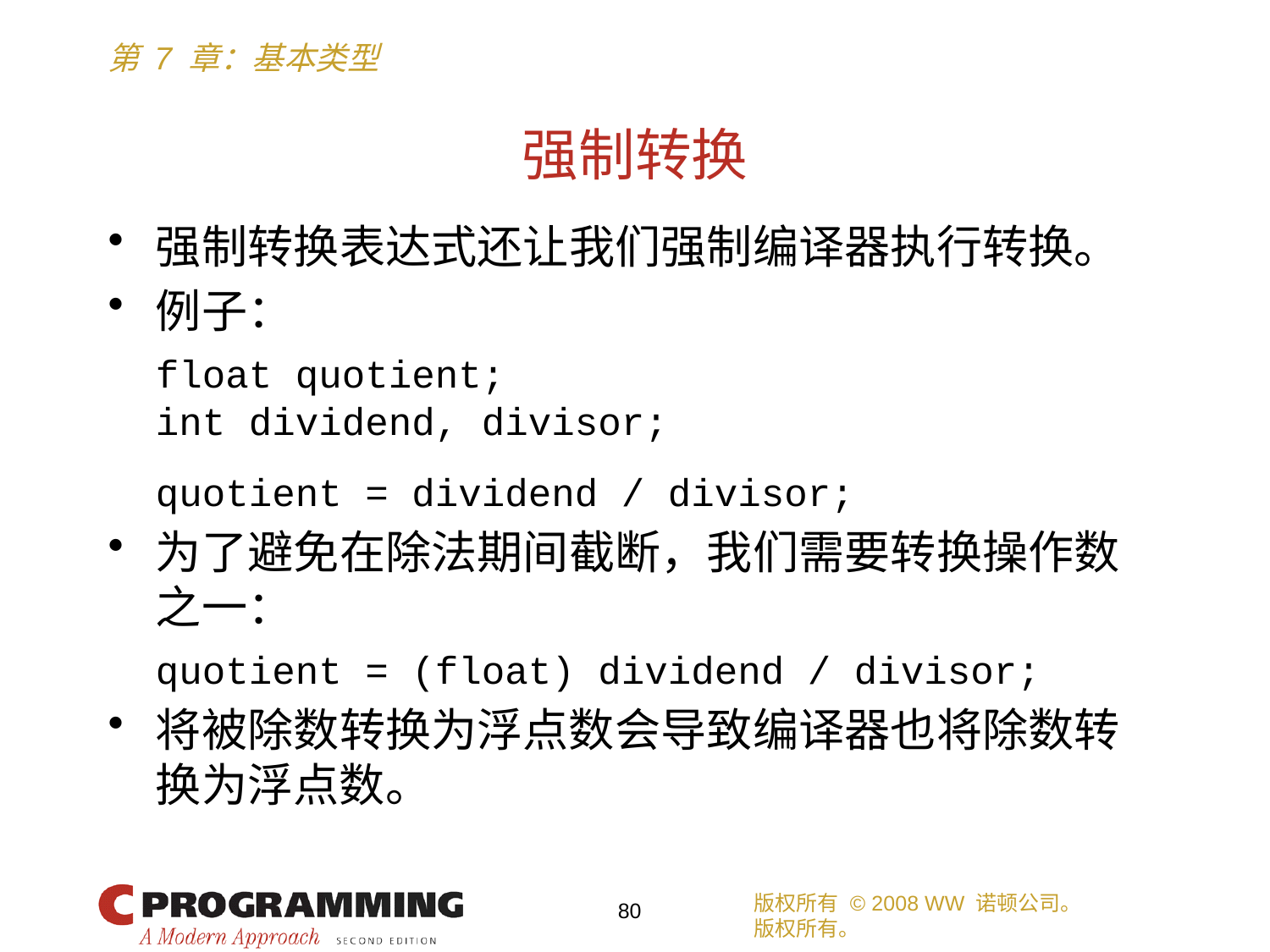

# 强制转换
强制转换表达式还让我们强制编译器执行转换。
例子：
	float quotient;
	int dividend, divisor;

	quotient = dividend / divisor;
为了避免在除法期间截断，我们需要转换操作数之一：
	quotient = (float) dividend / divisor;
将被除数转换为浮点数会导致编译器也将除数转换为浮点数。
版权所有 © 2008 WW 诺顿公司。
版权所有。
80